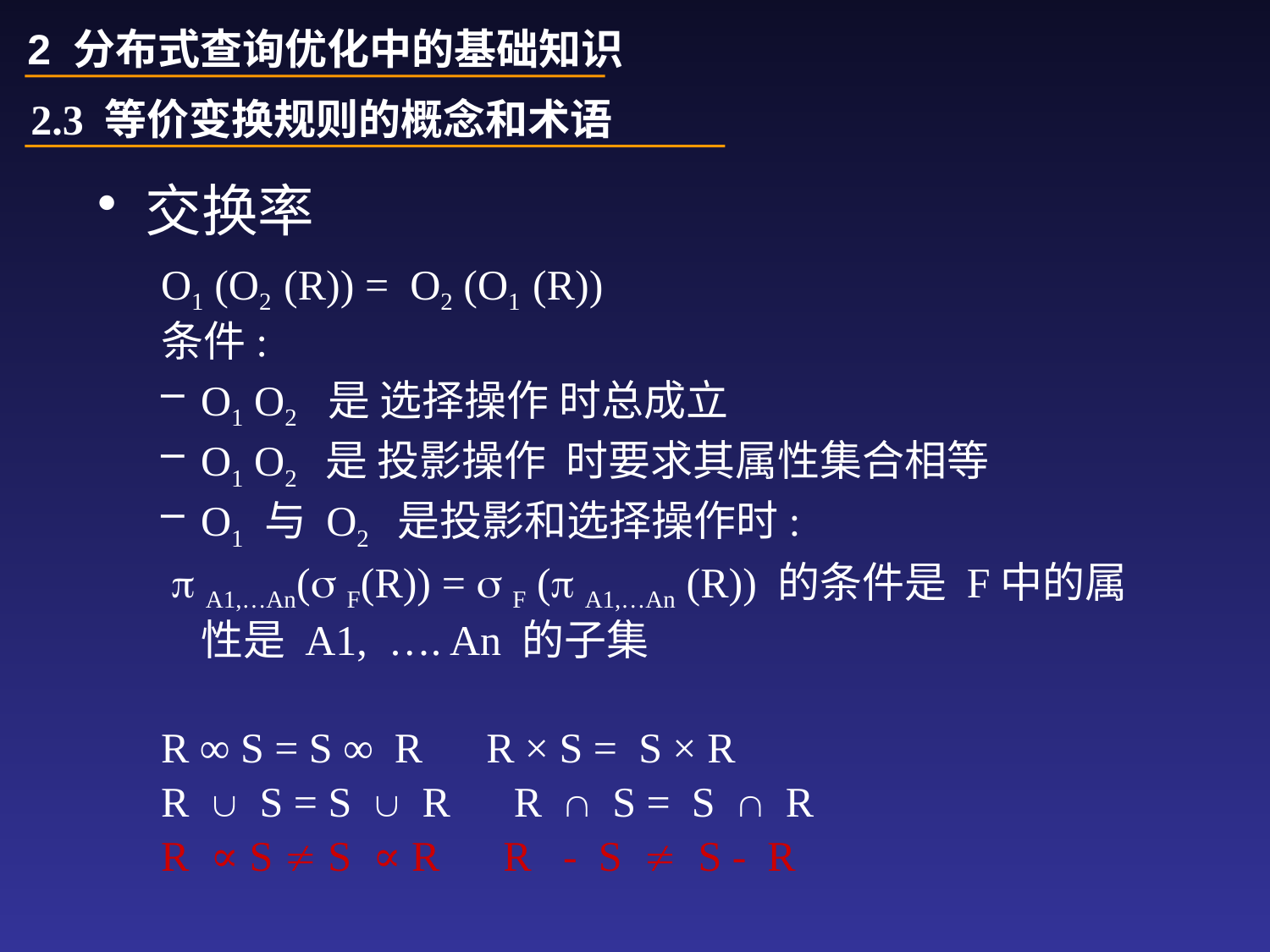

2 分布式查询优化中的基础知识

2.3 等价变换规则的概念和术语

交换率
O1 (O2 (R)) =  O2 (O1 (R))
条件:
O1 O2  是 选择操作 时总成立
O1 O2   是 投影操作  时要求其属性集合相等
O1 与 O2   是投影和选择操作时:
 π A1,…An(σ F(R)) = σ F (π A1,…An (R)) 的条件是 F中的属性是 A1,  …. An 的子集

R ∞ S = S ∞  R      R × S =  S × R
R  ∪  S = S  ∪  R      R  ∩  S =  S  ∩  R
R  ∝ S ≠ S  ∝ R      R   -  S  ≠  S -  R